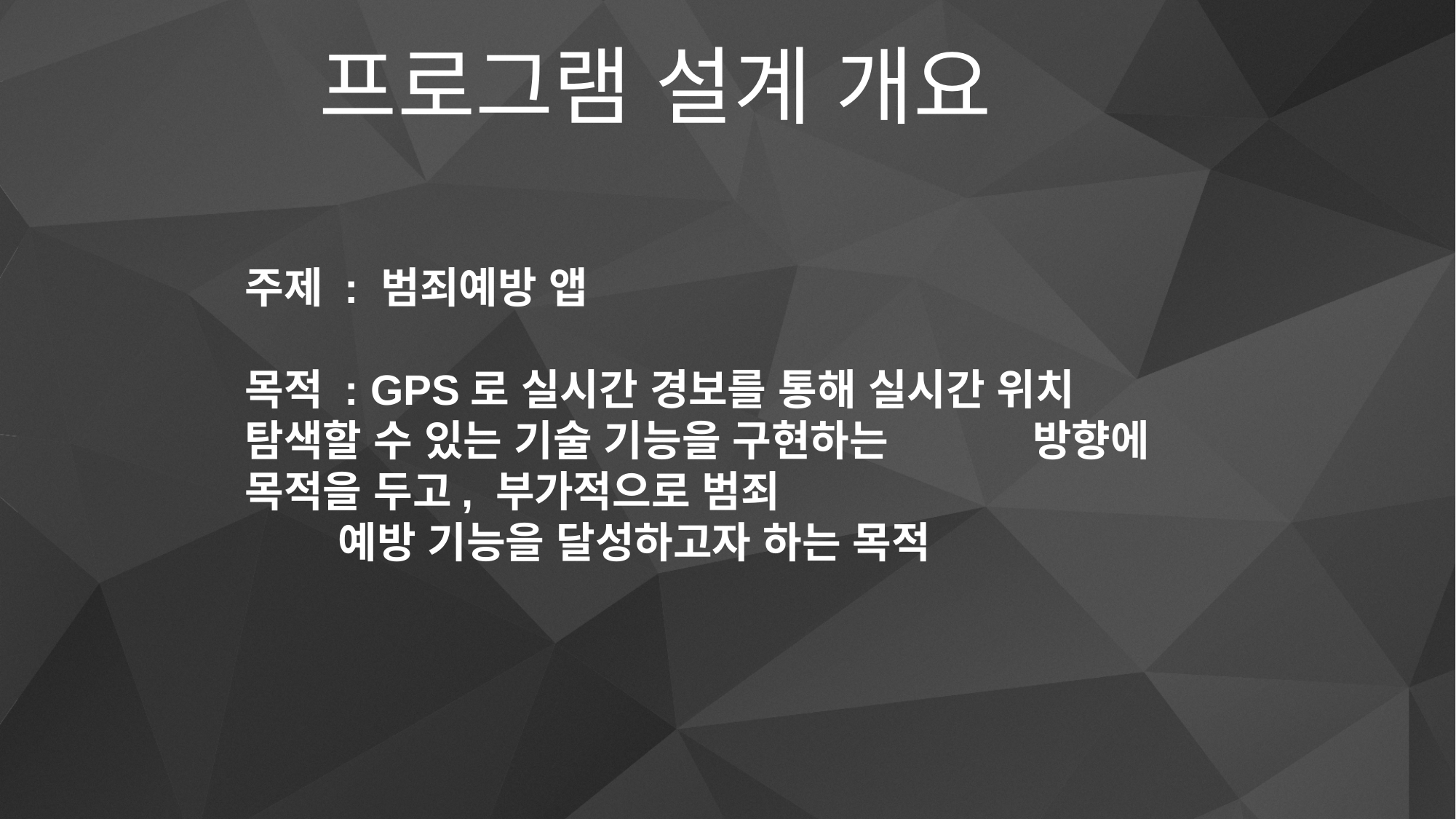

# 프로그램 설계 개요
주제 : 범죄예방 앱

목적 : GPS로 실시간 경보를 통해 실시간 위치 	  탐색할 수 있는 기술 기능을 구현하는 	  방향에 목적을 두고, 부가적으로 범죄
       예방 기능을 달성하고자 하는 목적